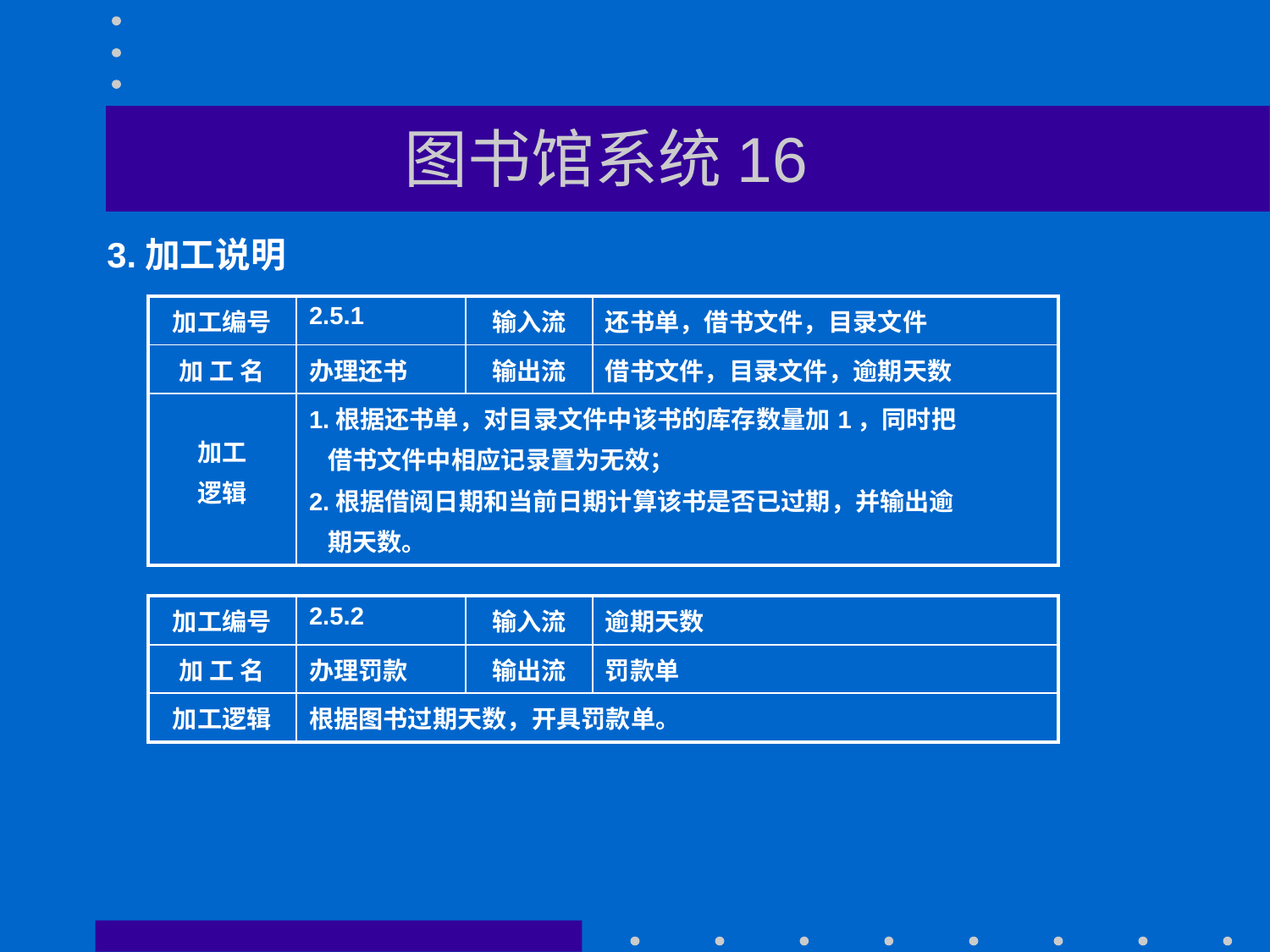

# 图书馆系统16
3.加工说明
| 加工编号 | 2.5.1 | 输入流 | 还书单，借书文件，目录文件 |
| --- | --- | --- | --- |
| 加 工 名 | 办理还书 | 输出流 | 借书文件，目录文件，逾期天数 |
| 加工 逻辑 | 1.根据还书单，对目录文件中该书的库存数量加1，同时把 借书文件中相应记录置为无效； 2.根据借阅日期和当前日期计算该书是否已过期，并输出逾 期天数。 |  |  |
| 加工编号 | 2.5.2 | 输入流 | 逾期天数 |
| --- | --- | --- | --- |
| 加 工 名 | 办理罚款 | 输出流 | 罚款单 |
| 加工逻辑 | 根据图书过期天数，开具罚款单。 |  |  |

100